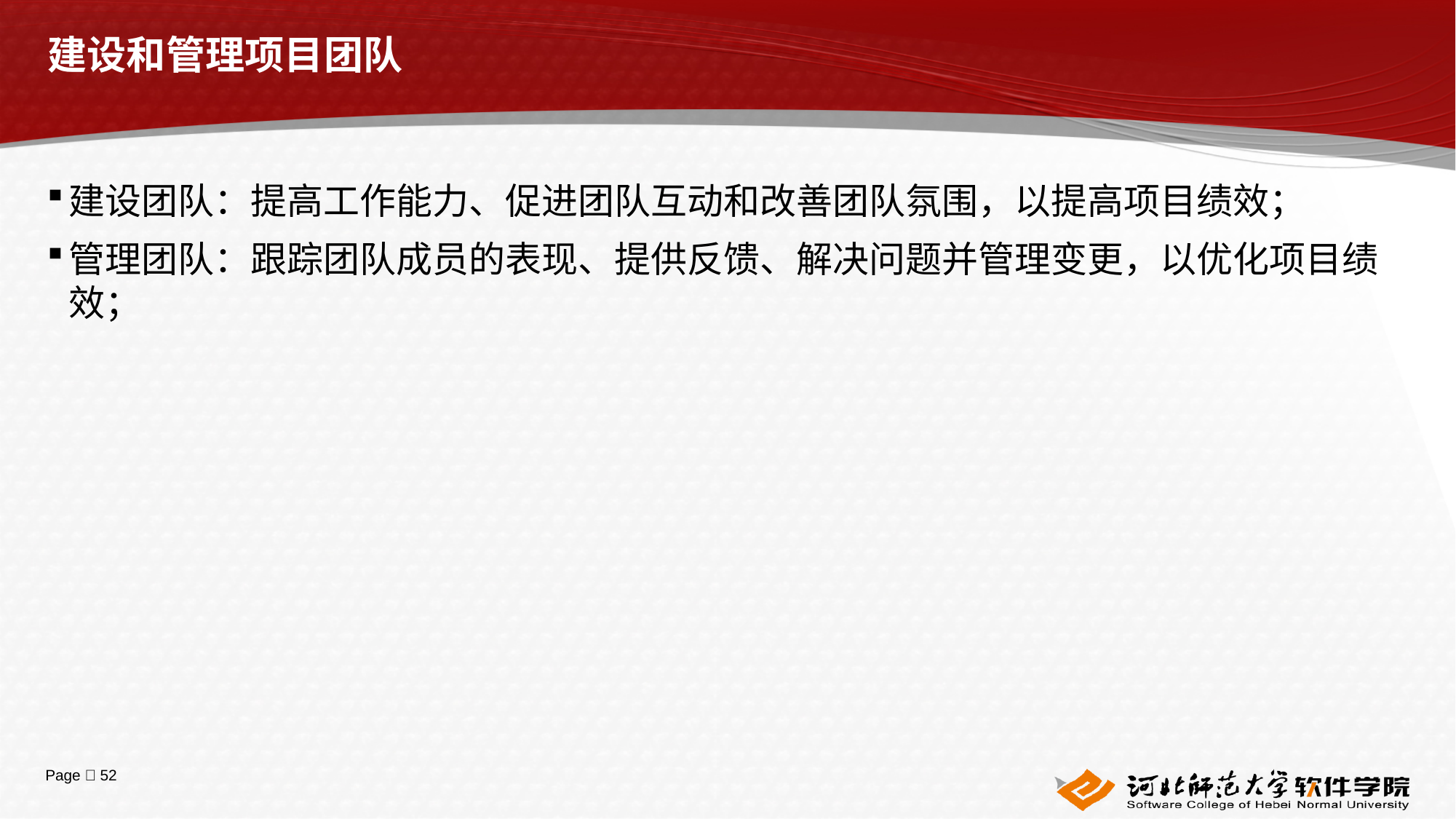

# 建设和管理项目团队
建设团队：提高工作能力、促进团队互动和改善团队氛围，以提高项目绩效；
管理团队：跟踪团队成员的表现、提供反馈、解决问题并管理变更，以优化项目绩效；